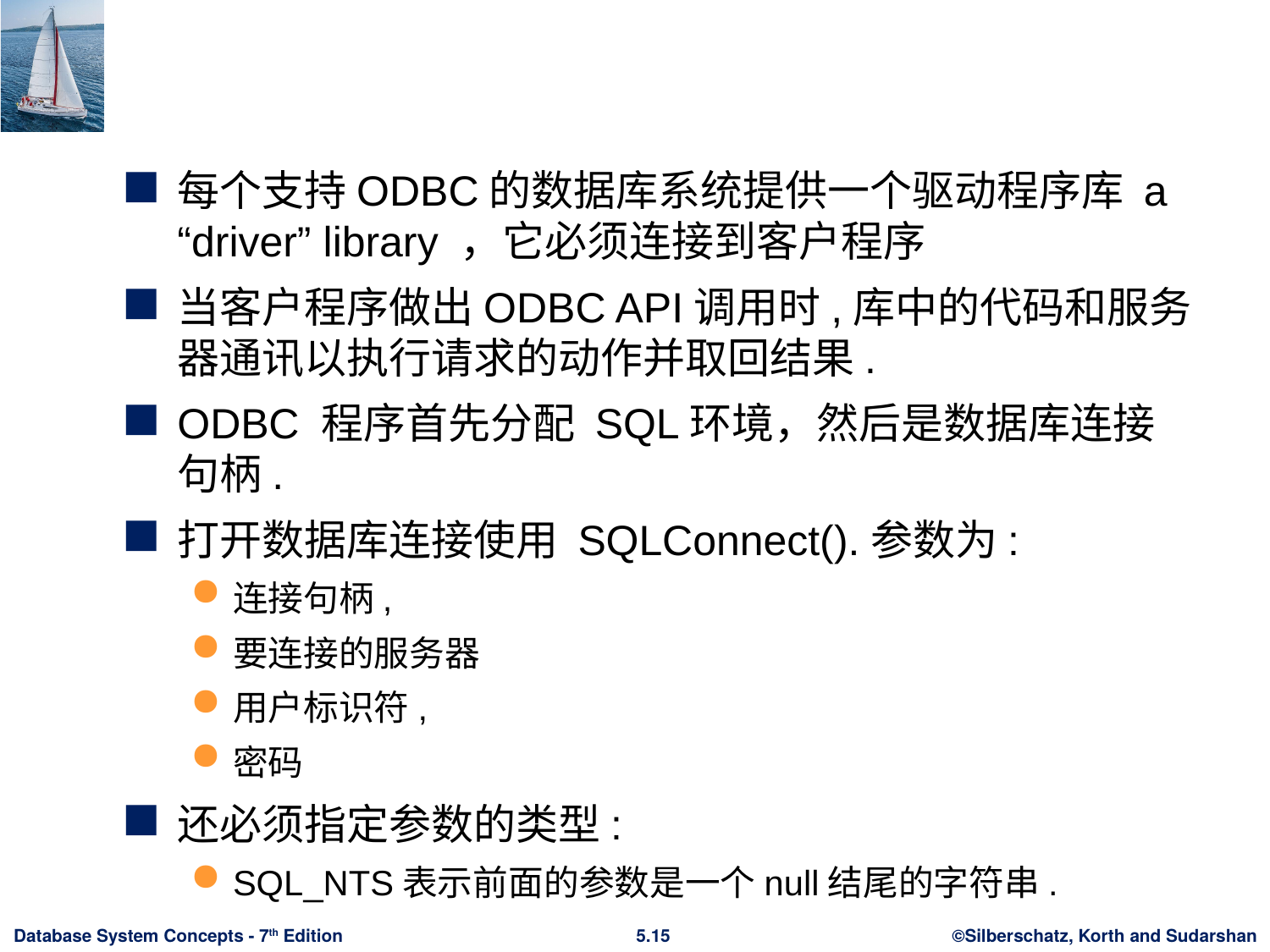

#
每个支持ODBC的数据库系统提供一个驱动程序库 a “driver” library ，它必须连接到客户程序
当客户程序做出ODBC API调用时,库中的代码和服务器通讯以执行请求的动作并取回结果.
ODBC 程序首先分配 SQL环境，然后是数据库连接句柄.
打开数据库连接使用 SQLConnect().参数为:
连接句柄,
要连接的服务器
用户标识符,
密码
还必须指定参数的类型:
SQL_NTS表示前面的参数是一个null结尾的字符串.